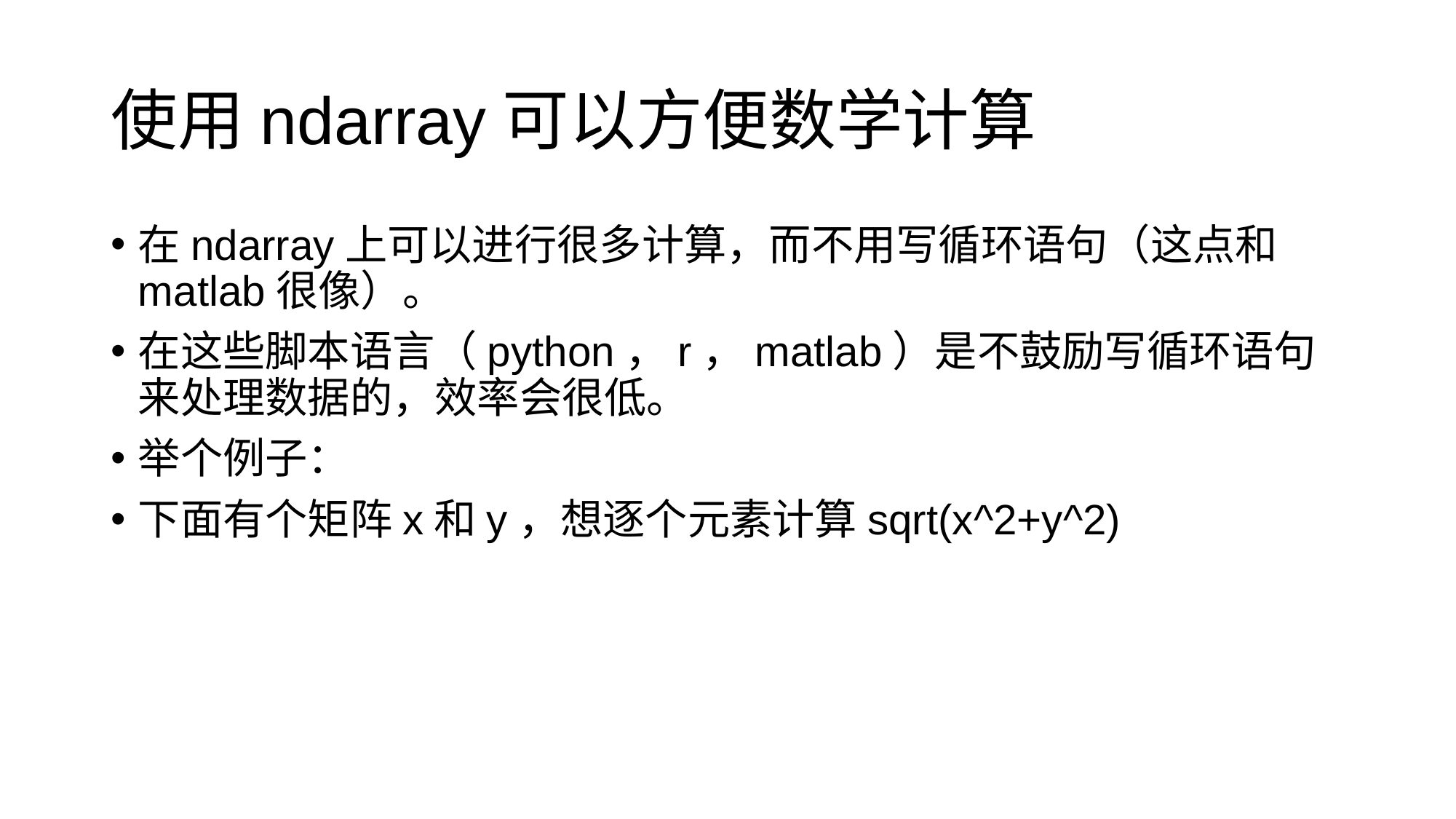

# 使用ndarray可以方便数学计算
在ndarray上可以进行很多计算，而不用写循环语句（这点和matlab很像）。
在这些脚本语言（python，r，matlab）是不鼓励写循环语句来处理数据的，效率会很低。
举个例子：
下面有个矩阵x和y，想逐个元素计算sqrt(x^2+y^2)